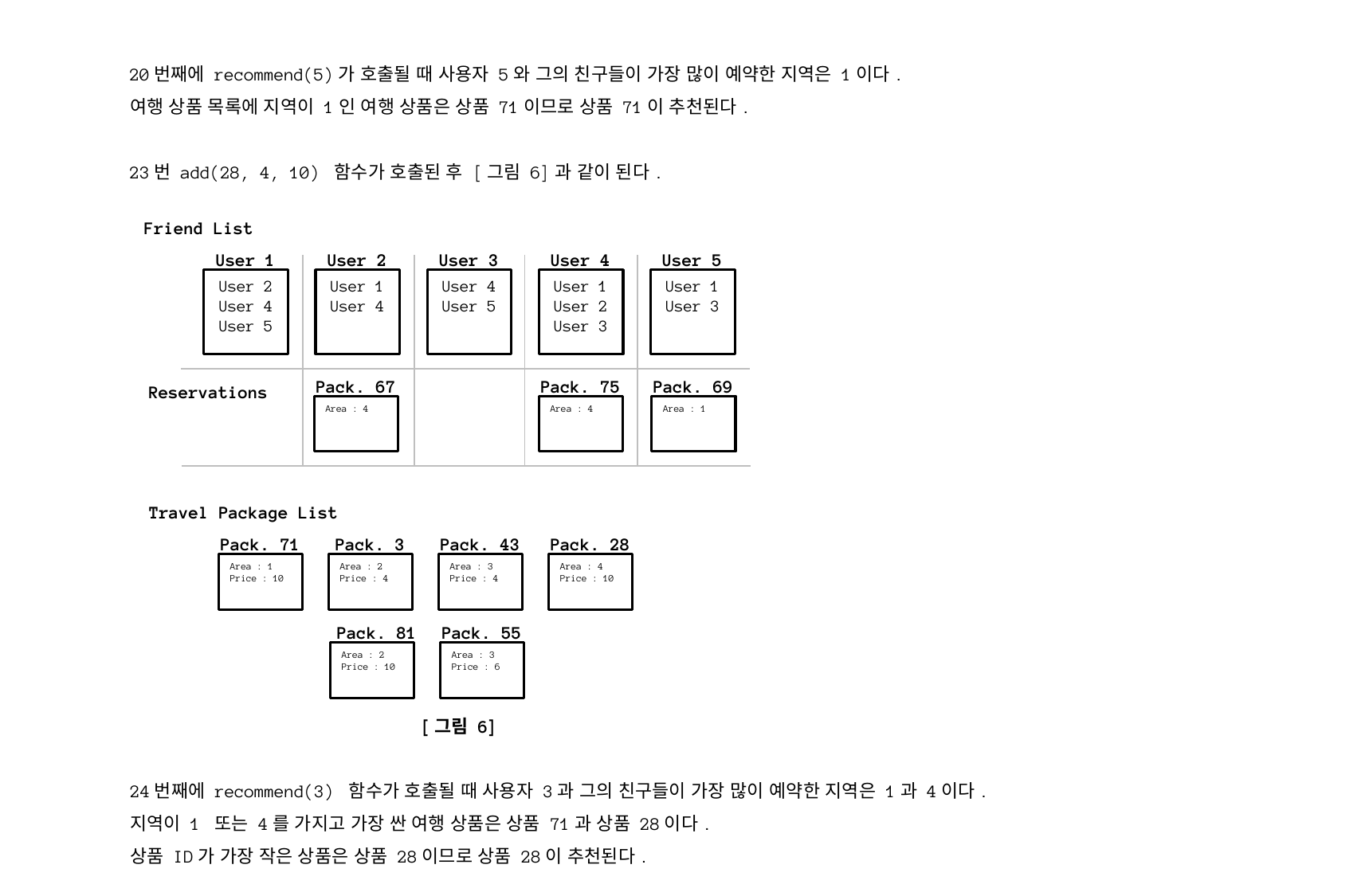

20번째에 recommend(5)가 호출될 때 사용자 5와 그의 친구들이 가장 많이 예약한 지역은 1이다.
여행 상품 목록에 지역이 1인 여행 상품은 상품 71이므로 상품 71이 추천된다.

23번 add(28, 4, 10) 함수가 호출된 후 [그림 6]과 같이 된다.
Friend List
User 1
User 2
User 3
User 4
User 5
User 2
User 4
User 5
User 1
User 4
User 4
User 5
User 1
User 2
User 3
User 1
User 3
Pack. 67
Pack. 75
Pack. 69
Reservations
Area : 4
Area : 4
Area : 1
Travel Package List
Pack. 71
Pack. 3
Pack. 43
Pack. 28
Area : 1
Price : 10
Area : 2
Price : 4
Area : 3
Price : 4
Area : 4
Price : 10
Pack. 81
Pack. 55
Area : 2
Price : 10
Area : 3
Price : 6
[그림 6]
24번째에 recommend(3) 함수가 호출될 때 사용자 3과 그의 친구들이 가장 많이 예약한 지역은 1과 4이다.
지역이 1 또는 4를 가지고 가장 싼 여행 상품은 상품 71과 상품 28이다.
상품 ID가 가장 작은 상품은 상품 28이므로 상품 28이 추천된다.